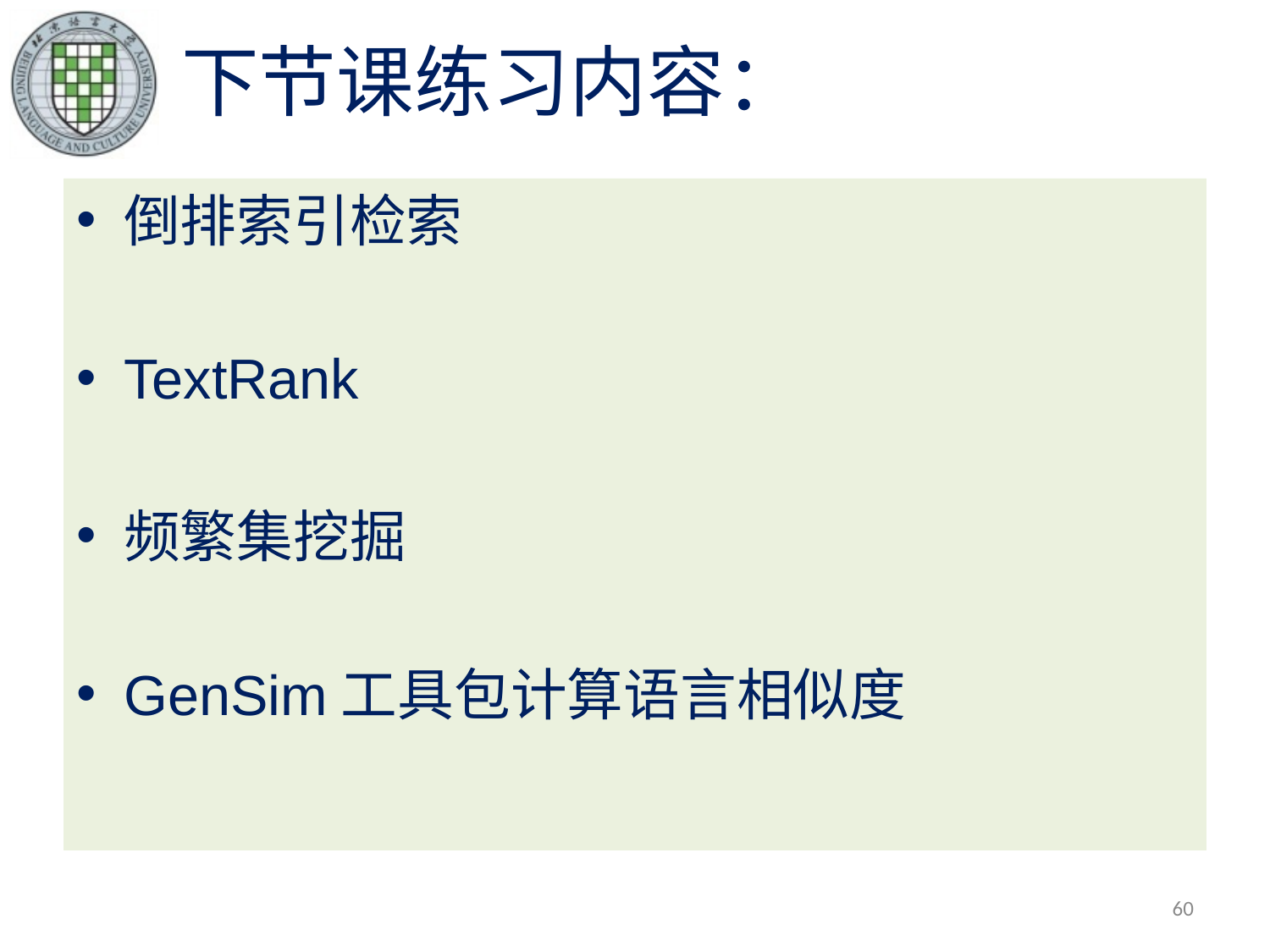

# 下节课练习内容：
倒排索引检索

TextRank

频繁集挖掘

GenSim工具包计算语言相似度
60